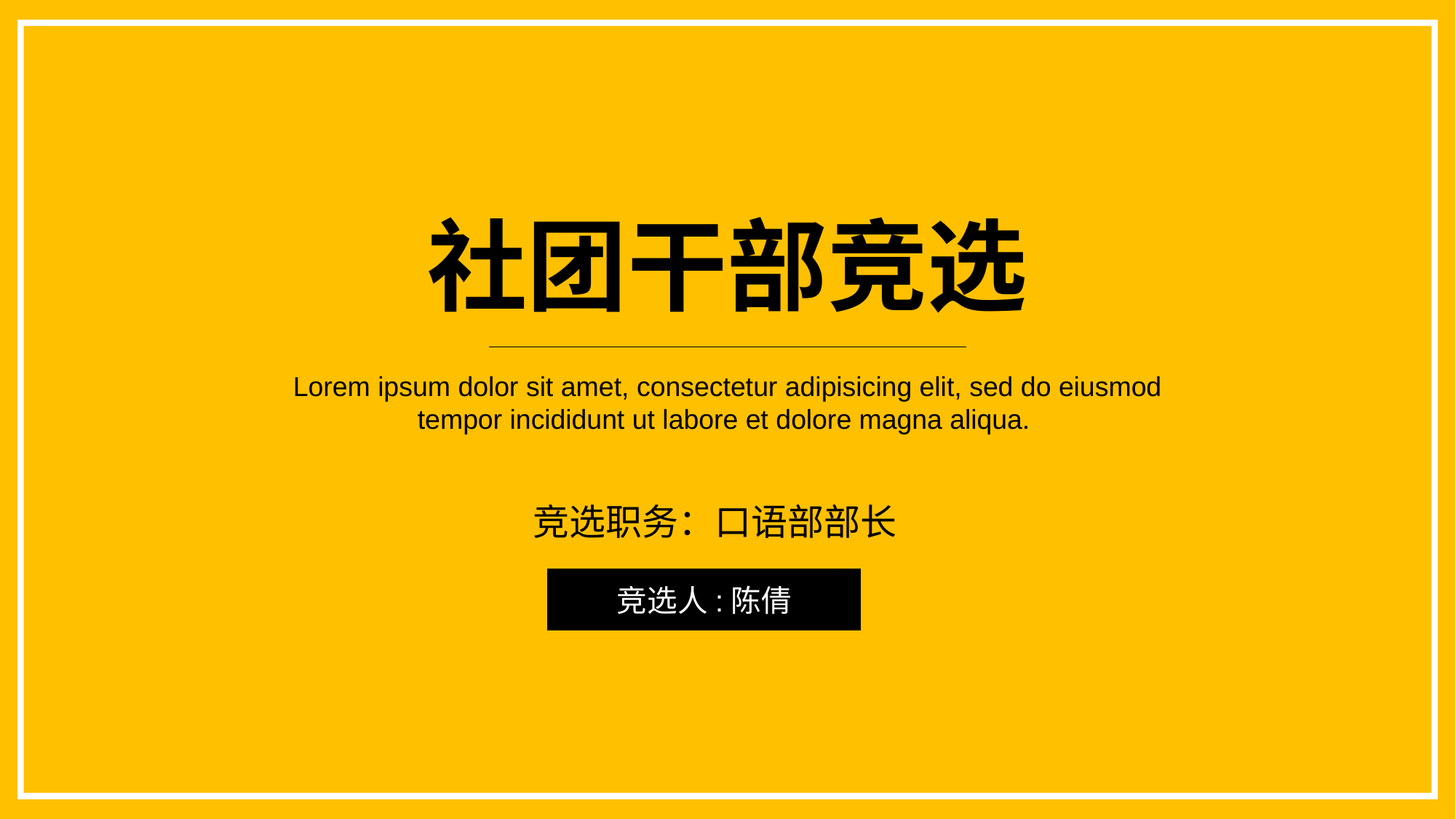

社团干部竞选
Lorem ipsum dolor sit amet, consectetur adipisicing elit, sed do eiusmod tempor incididunt ut labore et dolore magna aliqua.
竞选职务：口语部部长
竞选人:陈倩